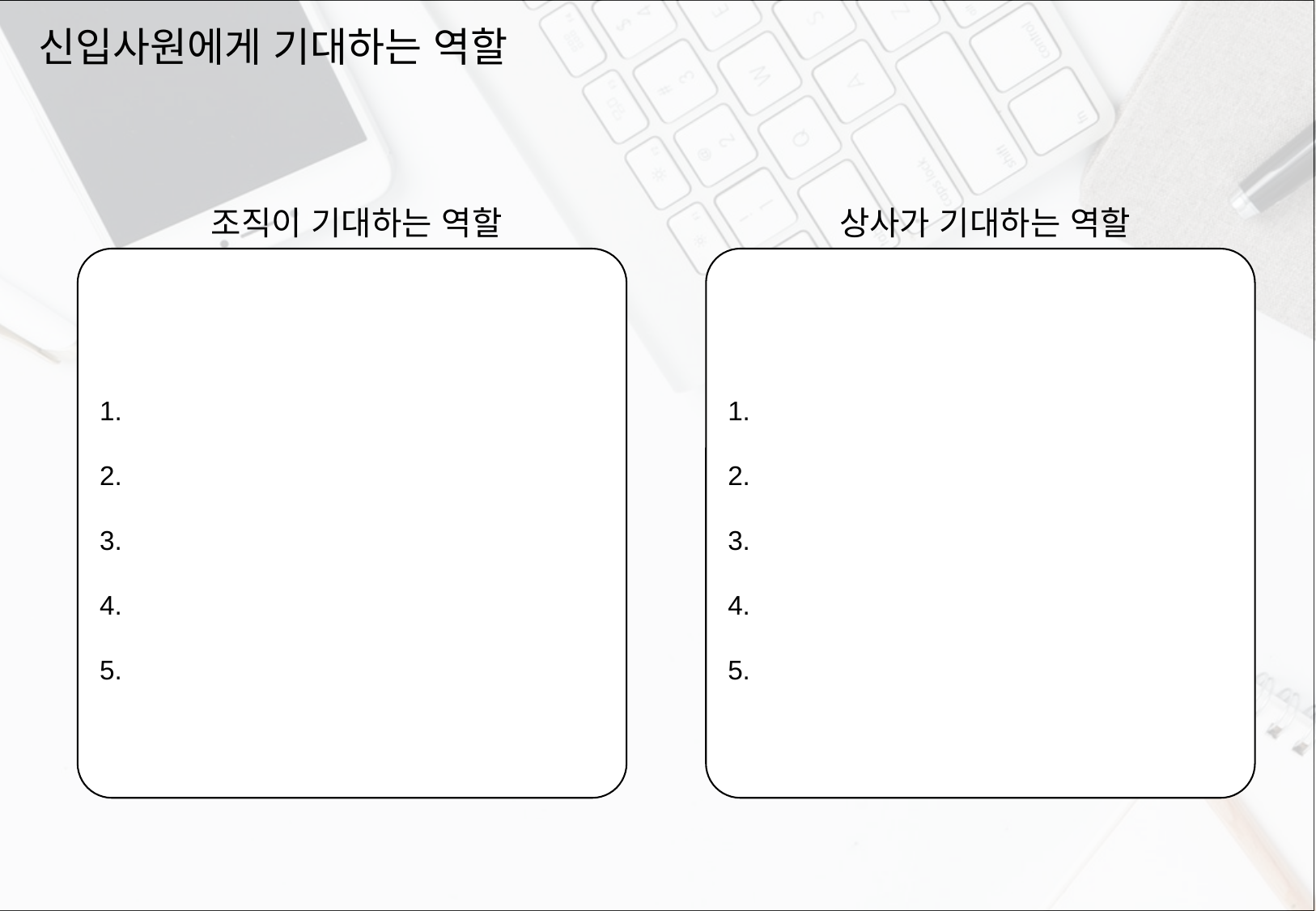

# 신입사원에게 기대하는 역할
조직이 기대하는 역할
상사가 기대하는 역할
1.
2.
3.
4.
5.
1.
2.
3.
4.
5.